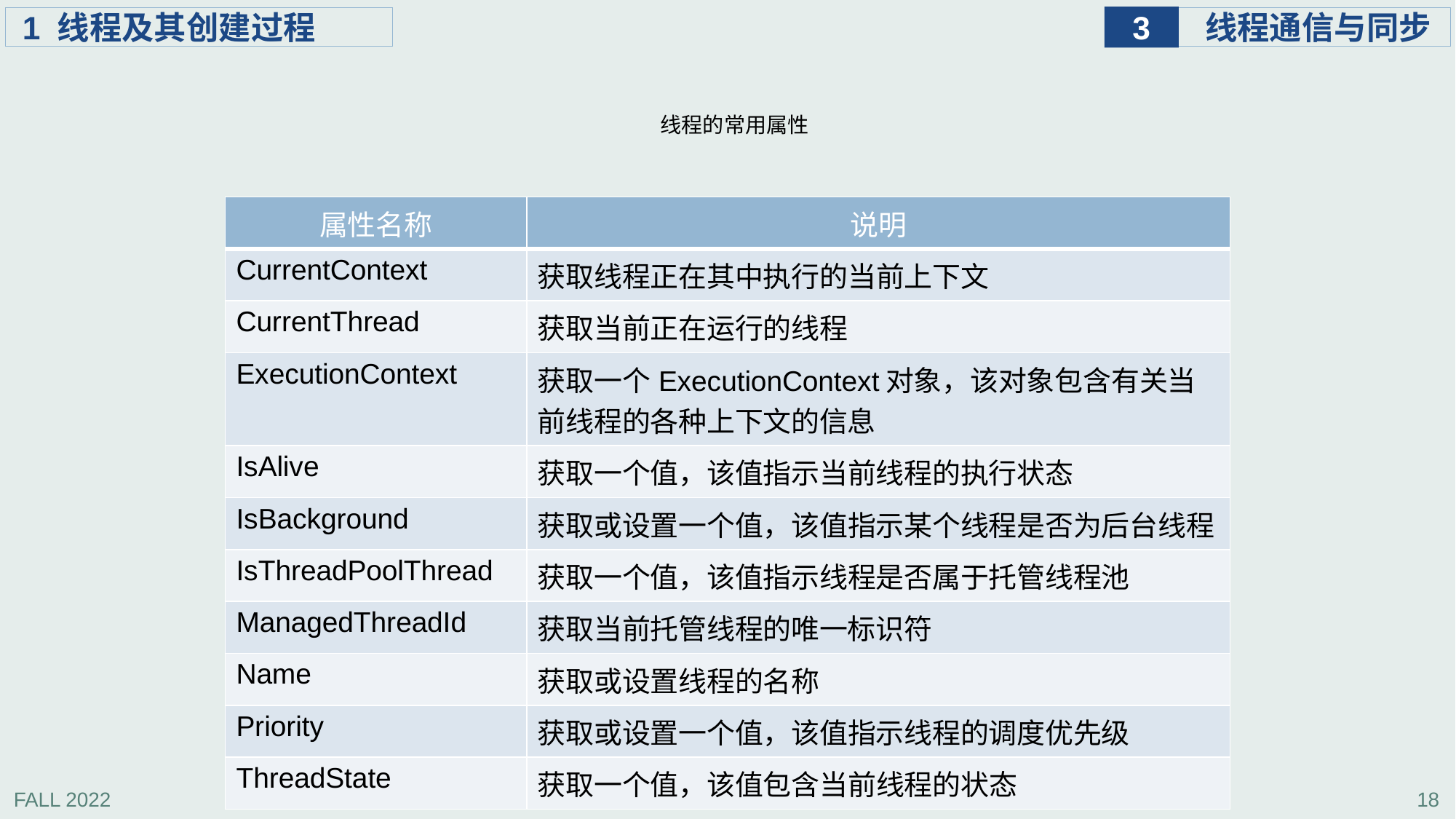

线程的常用属性
| 属性名称 | 说明 |
| --- | --- |
| CurrentContext | 获取线程正在其中执行的当前上下文 |
| CurrentThread | 获取当前正在运行的线程 |
| ExecutionContext | 获取一个ExecutionContext对象，该对象包含有关当前线程的各种上下文的信息 |
| IsAlive | 获取一个值，该值指示当前线程的执行状态 |
| IsBackground | 获取或设置一个值，该值指示某个线程是否为后台线程 |
| IsThreadPoolThread | 获取一个值，该值指示线程是否属于托管线程池 |
| ManagedThreadId | 获取当前托管线程的唯一标识符 |
| Name | 获取或设置线程的名称 |
| Priority | 获取或设置一个值，该值指示线程的调度优先级 |
| ThreadState | 获取一个值，该值包含当前线程的状态 |